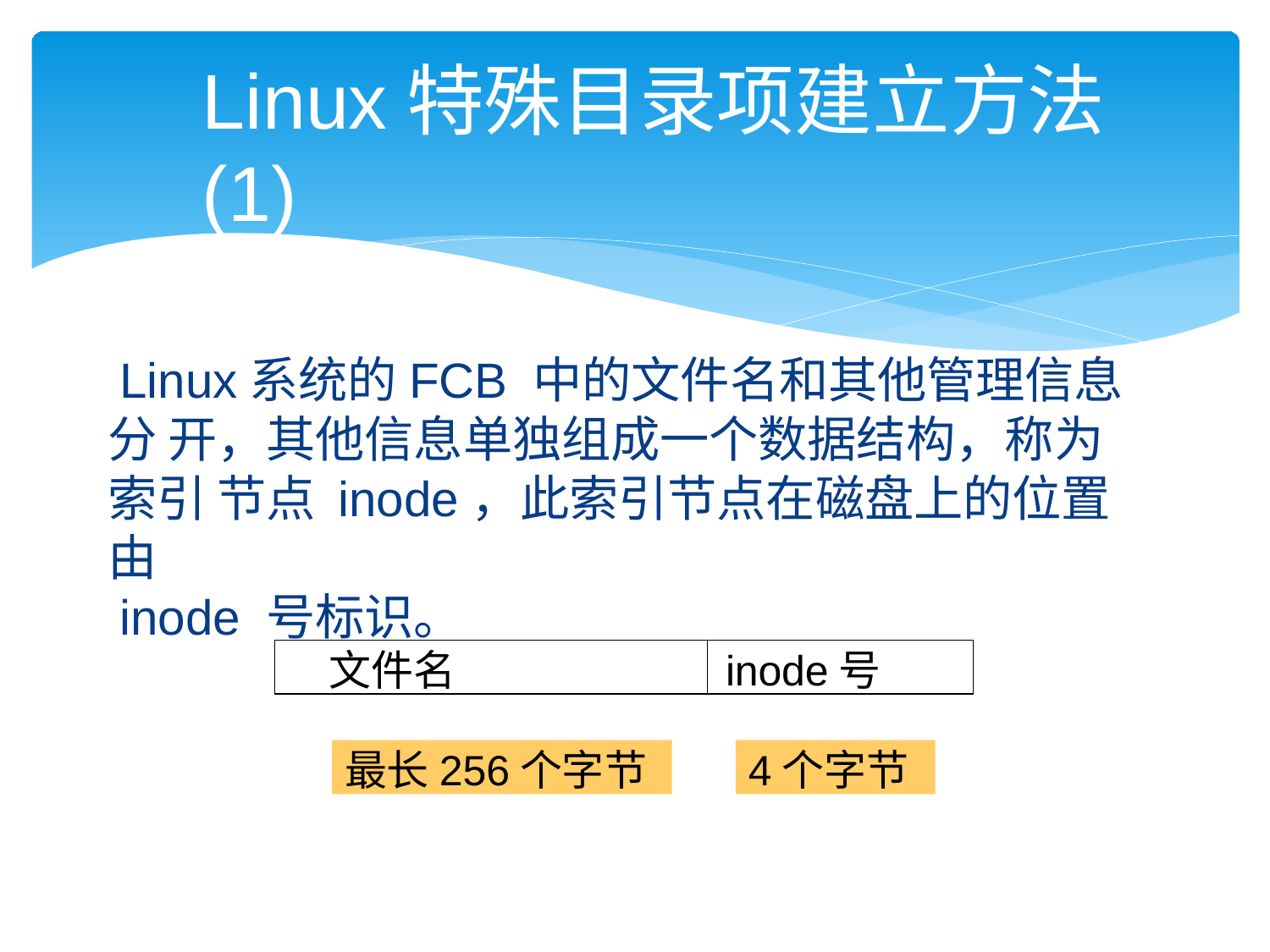

# Linux特殊目录项建立方法(1)
Linux系统的FCB 中的文件名和其他管理信息分 开，其他信息单独组成一个数据结构，称为索引 节点 inode，此索引节点在磁盘上的位置由
inode 号标识。
文件名
inode号
最长256个字节
4个字节